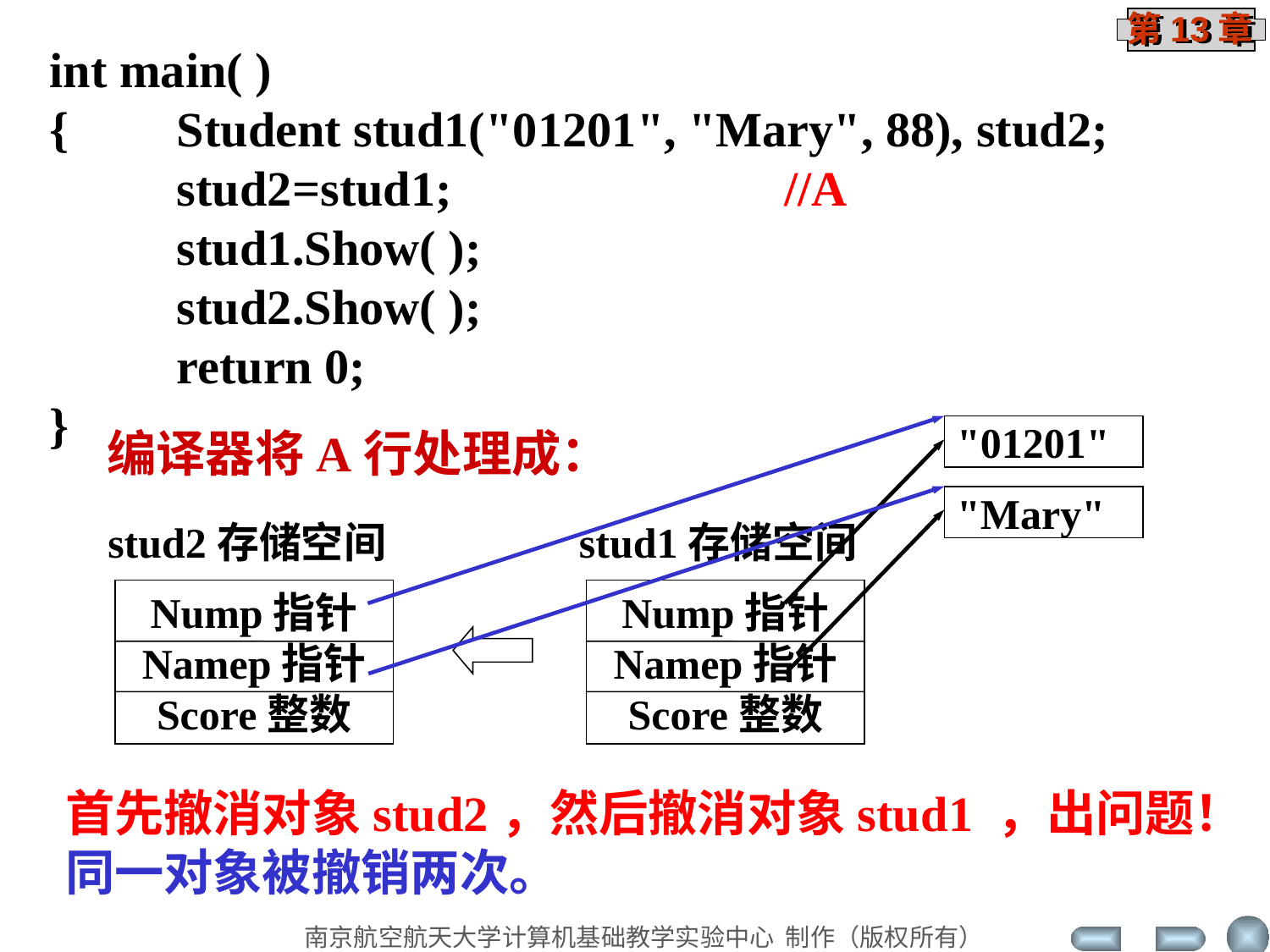

int main( )
{	Student stud1("01201", "Mary", 88), stud2;
	stud2=stud1;                           //A
	stud1.Show( );
	stud2.Show( );
	return 0;
}

"01201"

"Mary"
stud1存储空间
Nump指针
Namep指针
Score整数

stud2存储空间
Nump指针
Namep指针
Score整数

编译器将A行处理成：
首先撤消对象stud2，然后撤消对象stud1 ，出问题！
同一对象被撤销两次。